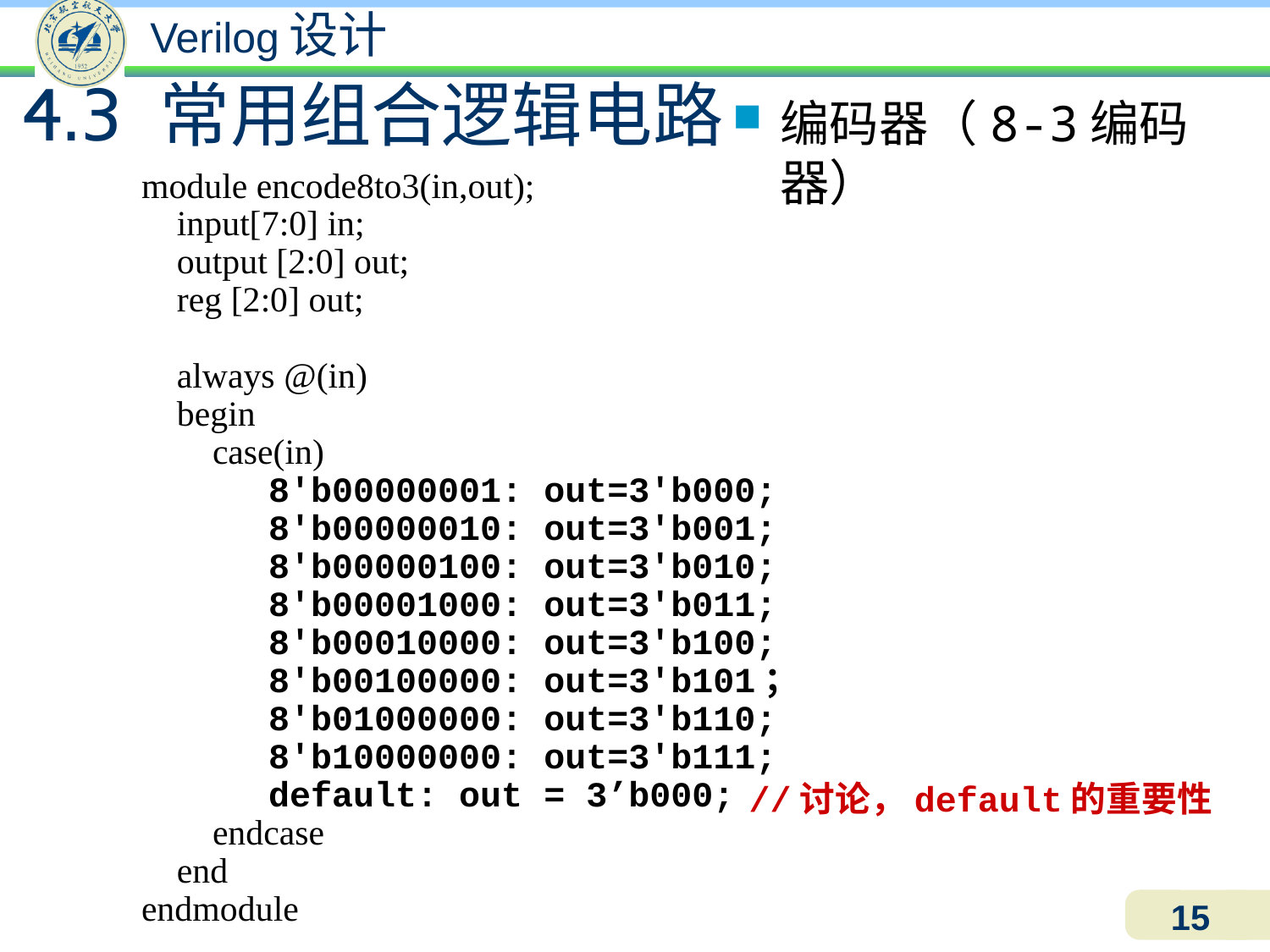

# 4.3 常用组合逻辑电路
编码器（8-3编码器）
module encode8to3(in,out);
    input[7:0] in;
    output [2:0] out;
    reg [2:0] out;

    always @(in)
    begin
        case(in)
      8'b00000001: out=3'b000;
      8'b00000010: out=3'b001;
      8'b00000100: out=3'b010;
	8'b00001000: out=3'b011;		               	8'b00010000: out=3'b100;	               	8'b00100000: out=3'b101；
	8'b01000000: out=3'b110;
	8'b10000000: out=3'b111;
	default: out = 3’b000;
        endcase
    end
endmodule
//讨论，default的重要性
15